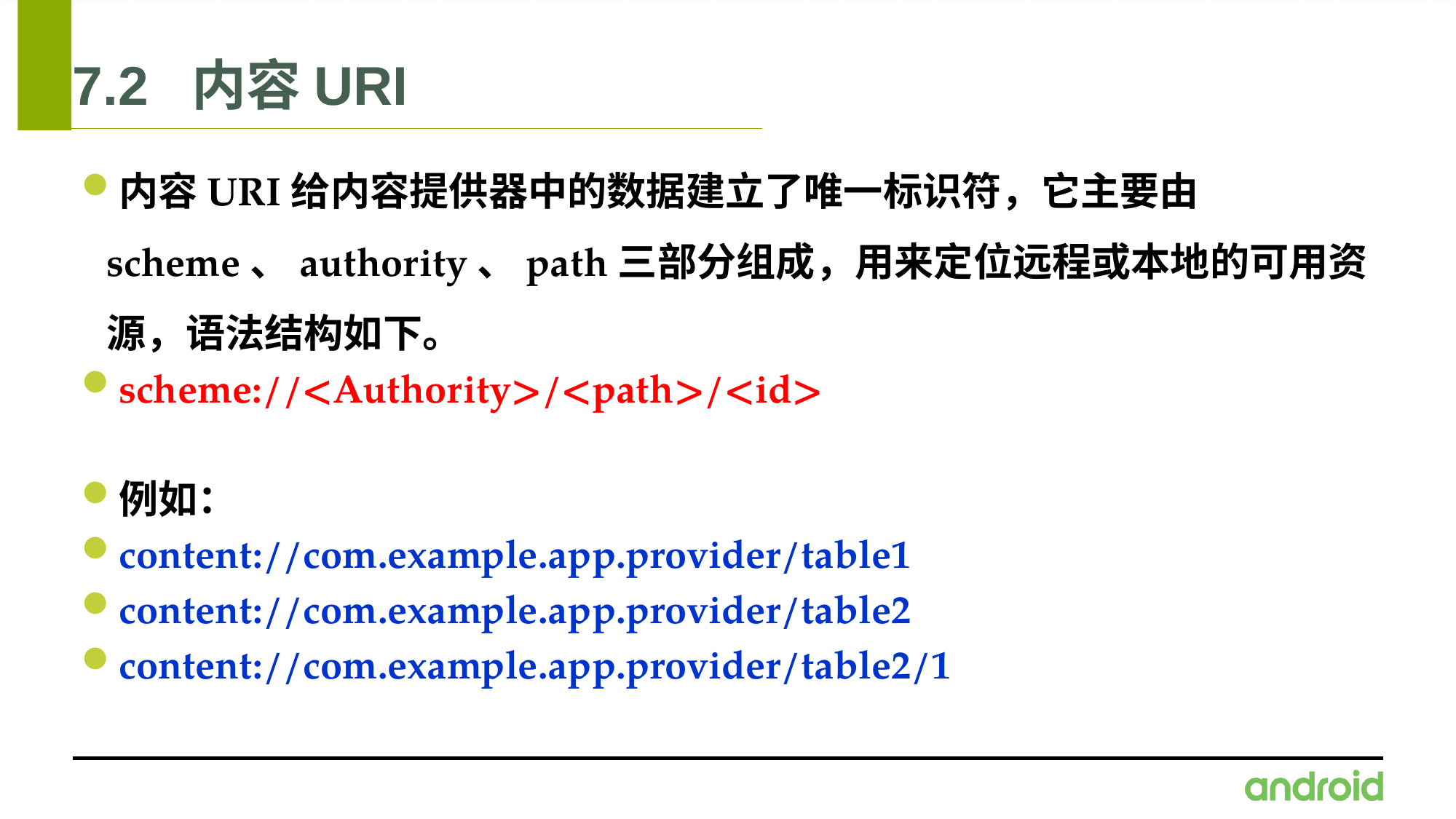

# 7.2  内容URI
内容URI给内容提供器中的数据建立了唯一标识符，它主要由scheme、authority、path三部分组成，用来定位远程或本地的可用资源，语法结构如下。
scheme://<Authority>/<path>/<id>

例如：
content://com.example.app.provider/table1
content://com.example.app.provider/table2
content://com.example.app.provider/table2/1